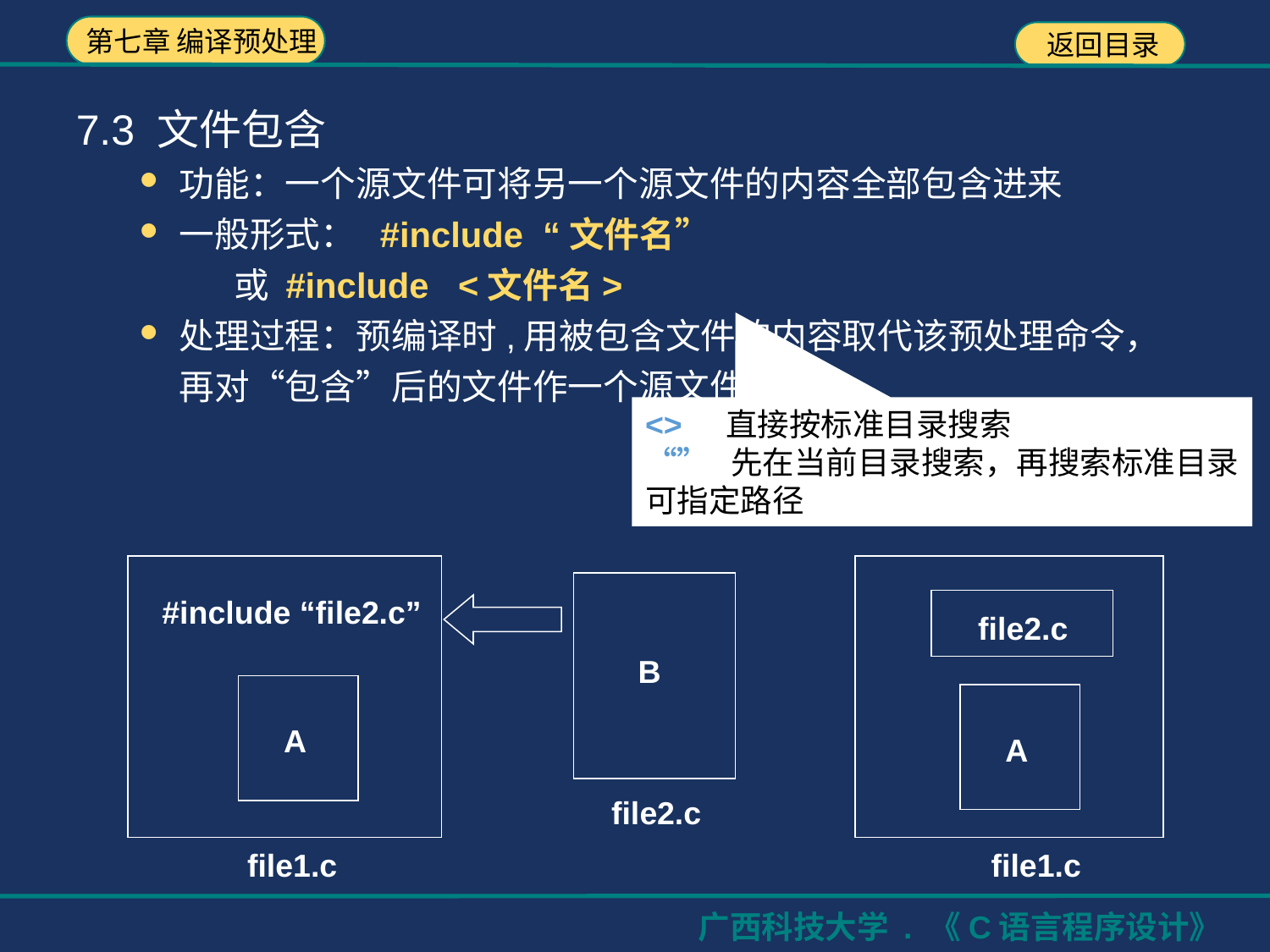

7.3 文件包含
功能：一个源文件可将另一个源文件的内容全部包含进来
一般形式：  #include  “文件名”
           或 #include   <文件名>
处理过程：预编译时,用被包含文件的内容取代该预处理命令，再对“包含”后的文件作一个源文件编译
<>    直接按标准目录搜索
“”  先在当前目录搜索，再搜索标准目录
可指定路径

#include “file2.c”

file2.c
B

A
A
file2.c

file1.c
file1.c